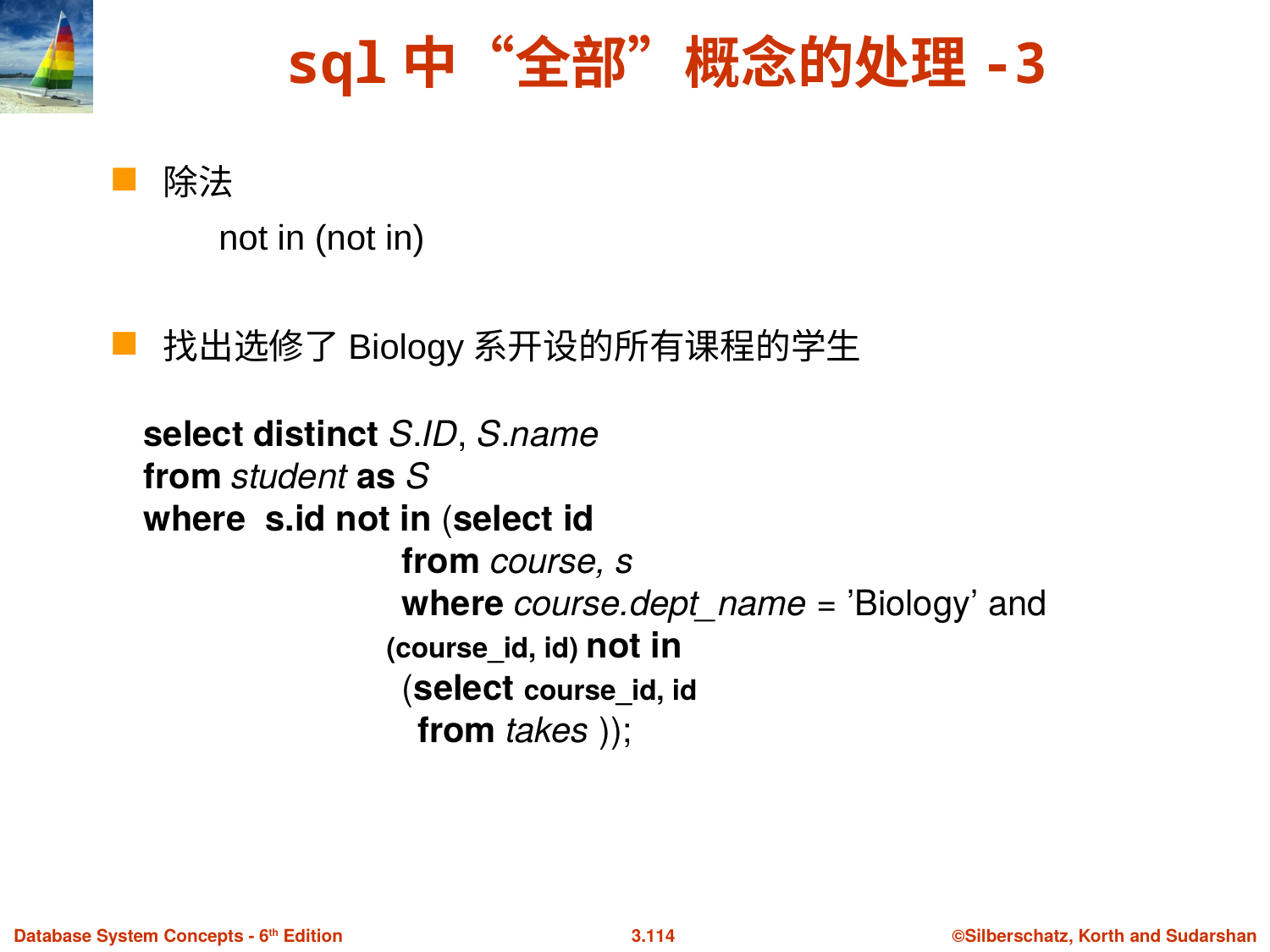

# sql中“全部”概念的处理-3
除法
not in (not in)

找出选修了Biology系开设的所有课程的学生
select distinct S.ID, S.name
from student as S
where  s.id not in (select id
                                 from course, s
                                 where course.dept_name = ’Biology’ and
                               (course_id, id) not in
                                 (select course_id, id
                                   from takes ));